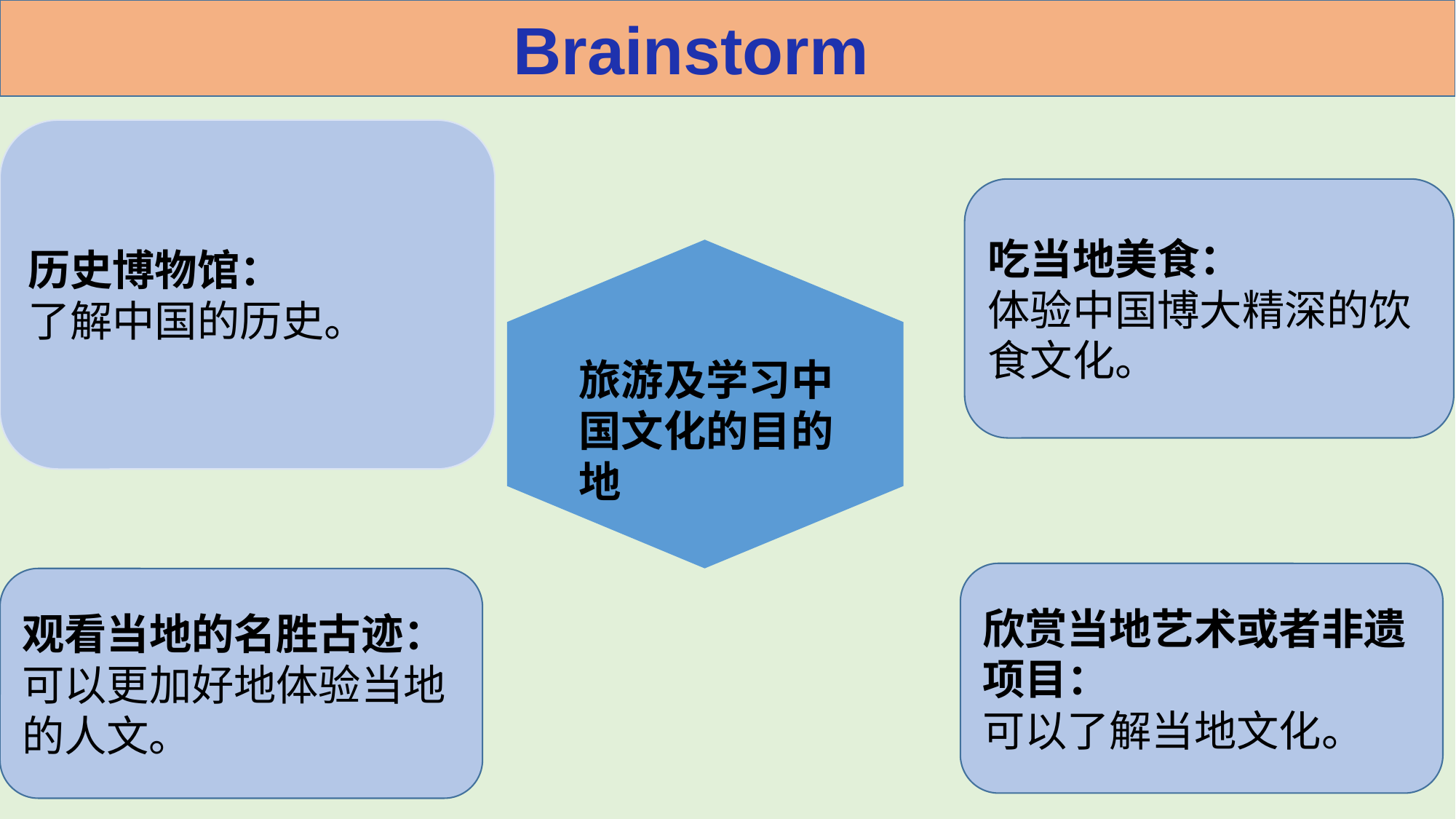

# Brainstorm

历史博物馆：
了解中国的历史。
吃当地美食：
体验中国博大精深的饮食文化。

旅游及学习中国文化的目的地
欣赏当地艺术或者非遗项目：
可以了解当地文化。
观看当地的名胜古迹：
可以更加好地体验当地的人文。